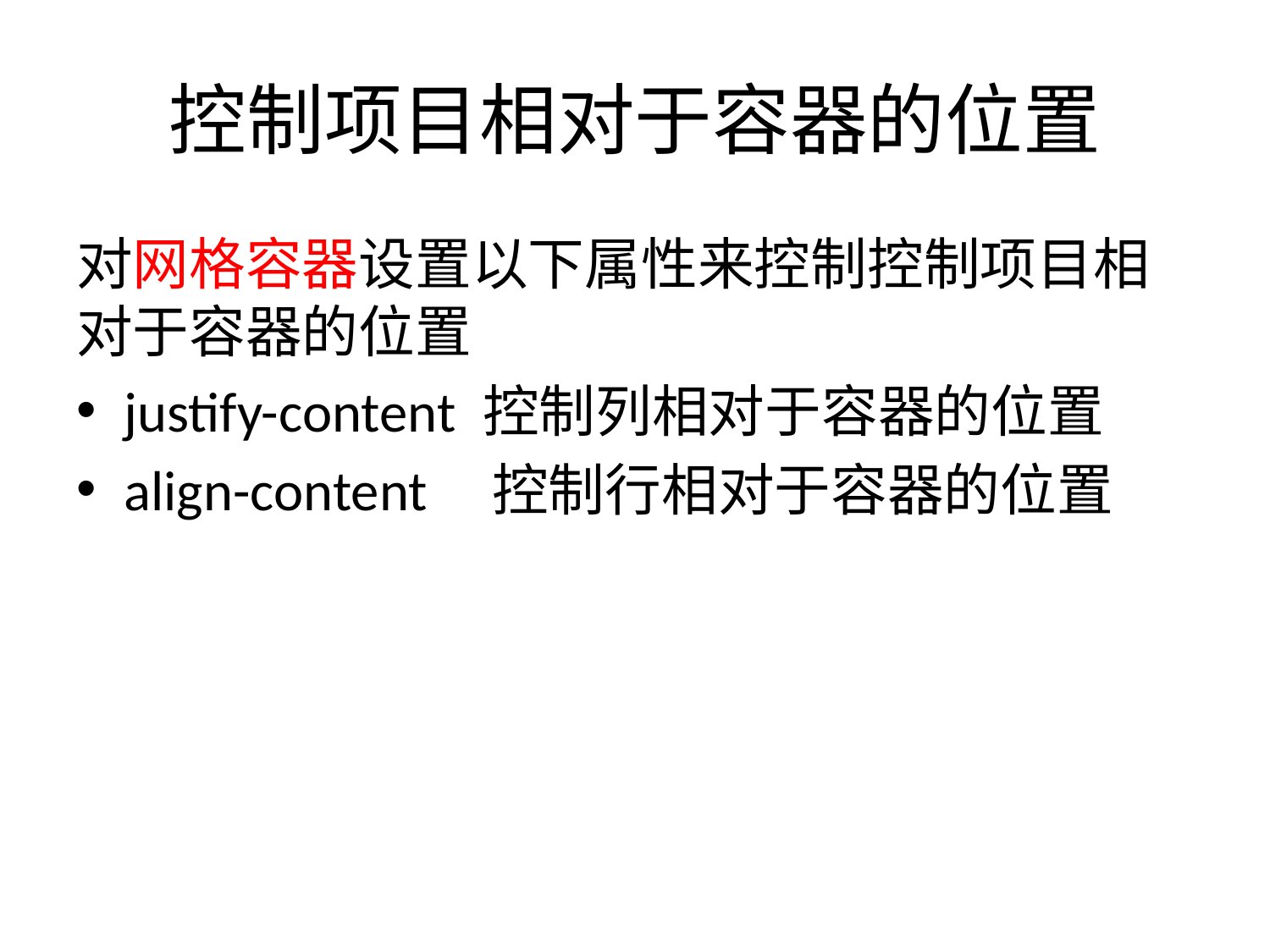

# 控制项目相对于容器的位置
对网格容器设置以下属性来控制控制项目相对于容器的位置
justify-content 控制列相对于容器的位置
align-content    控制行相对于容器的位置